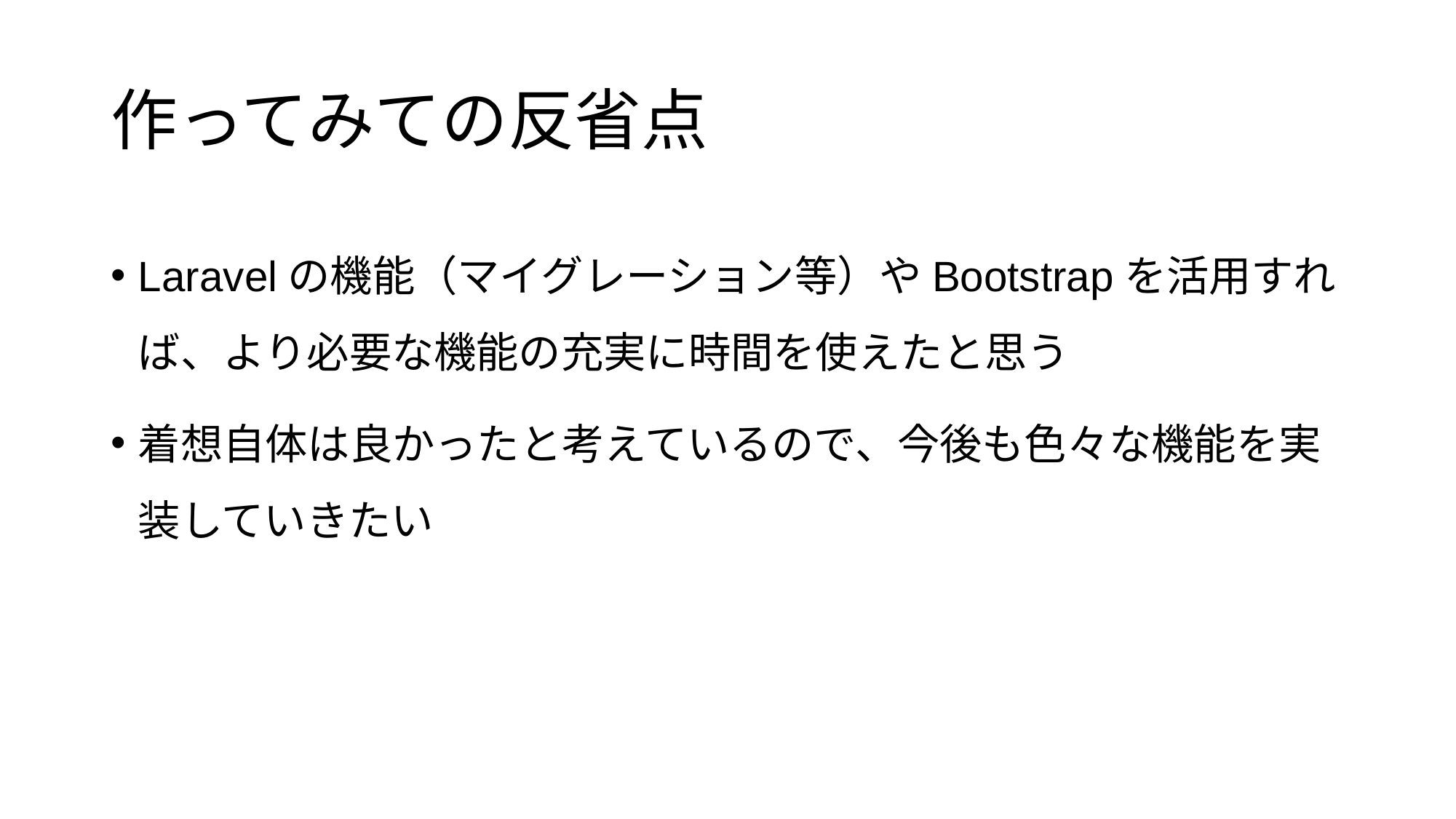

# 作ってみての反省点
Laravelの機能（マイグレーション等）やBootstrapを活用すれば、より必要な機能の充実に時間を使えたと思う
着想自体は良かったと考えているので、今後も色々な機能を実装していきたい